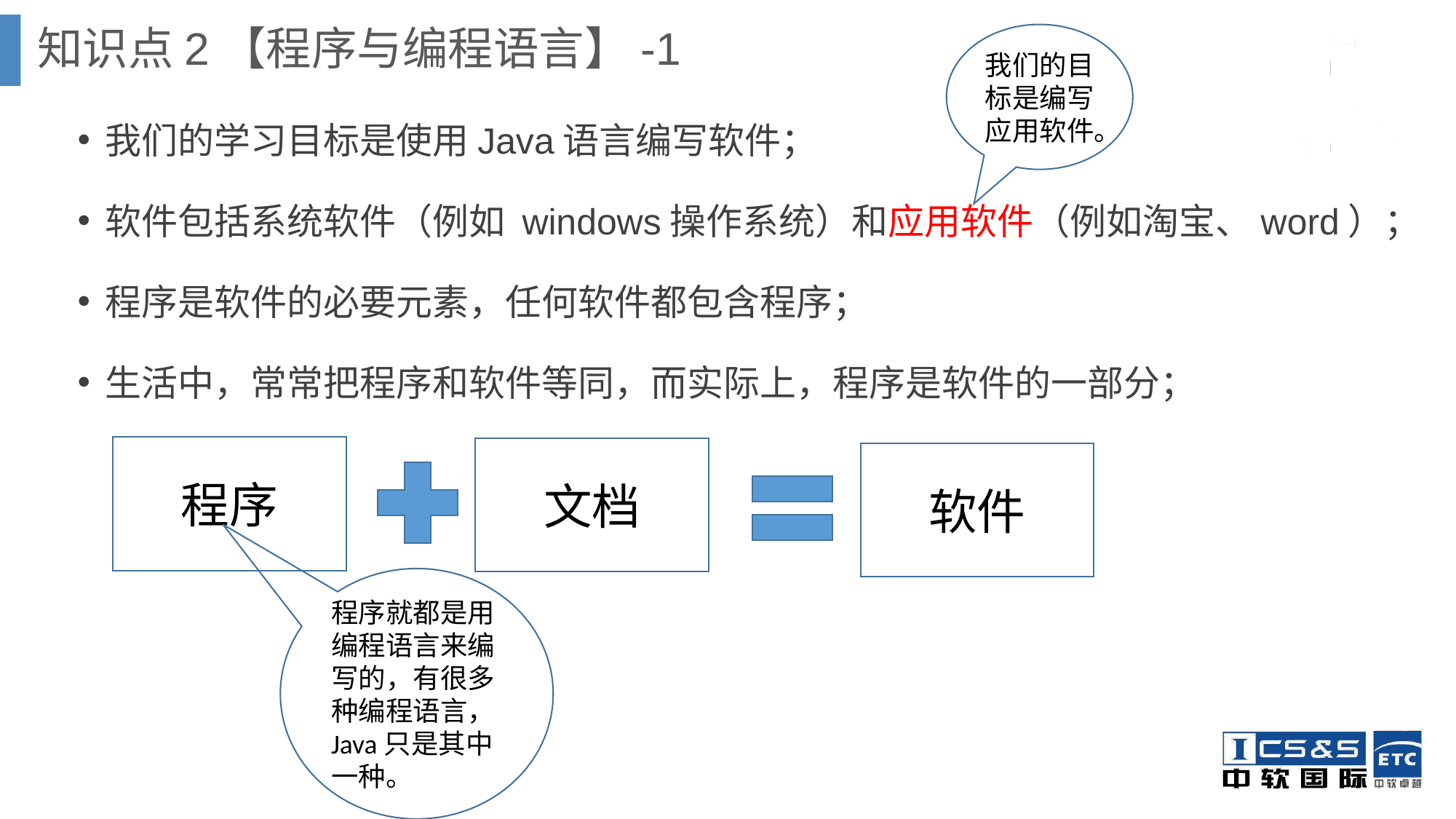

知识点2【程序与编程语言】-1
我们的目标是编写应用软件。
我们的学习目标是使用Java语言编写软件；
软件包括系统软件（例如 windows操作系统）和应用软件（例如淘宝、word）；
程序是软件的必要元素，任何软件都包含程序；
生活中，常常把程序和软件等同，而实际上，程序是软件的一部分；
程序
文档
软件

程序就都是用编程语言来编写的，有很多种编程语言，Java只是其中一种。